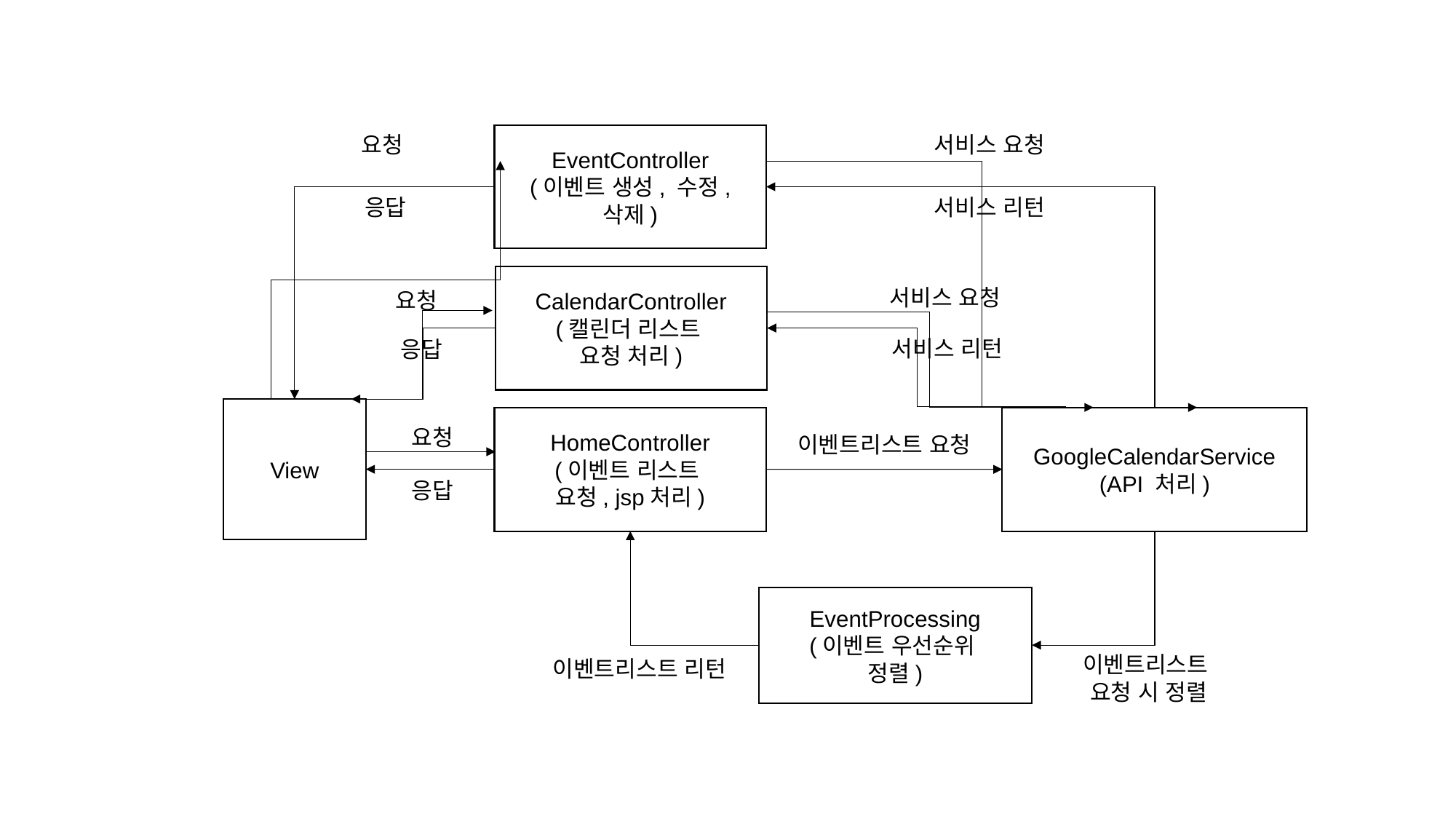

요청
EventController
(이벤트 생성, 수정, 삭제)
서비스 요청
서비스 리턴
응답
CalendarController
(캘린더 리스트
요청 처리)
서비스 요청
요청
서비스 리턴
응답
View
HomeController
(이벤트 리스트
요청, jsp처리)
GoogleCalendarService
(API 처리)
요청
이벤트리스트 요청
응답
EventProcessing
(이벤트 우선순위
정렬)
이벤트리스트
요청 시 정렬
이벤트리스트 리턴